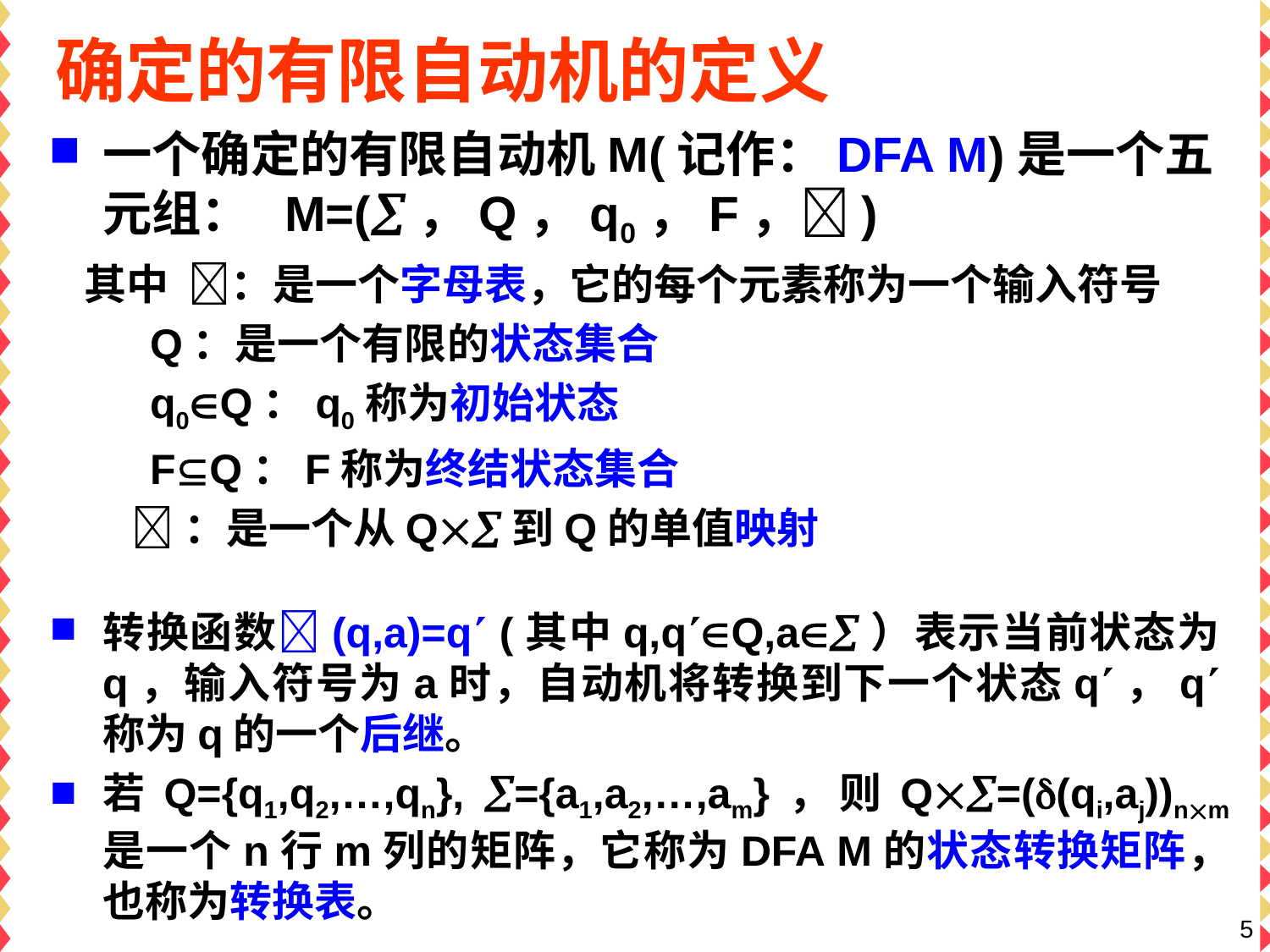

# 确定的有限自动机的定义
一个确定的有限自动机M(记作：DFA M)是一个五元组：  M=(∑，Q，q0，F，δ)
  其中  ∑：是一个字母表，它的每个元素称为一个输入符号
        Q：是一个有限的状态集合
        q0∈Q：q0称为初始状态
        F⊆Q：F称为终结状态集合
        δ：是一个从Q×∑到Q的单值映射

转换函数δ(q,a)=q′ (其中q,q′∈Q,a∈∑）表示当前状态为q，输入符号为a时，自动机将转换到下一个状态q′，q′称为q的一个后继。
若Q={q1,q2,…,qn}, ∑={a1,a2,…,am}，则Q×∑=(δ(qi,aj))n×m 是一个n行m列的矩阵，它称为DFA M的状态转换矩阵，也称为转换表。
5